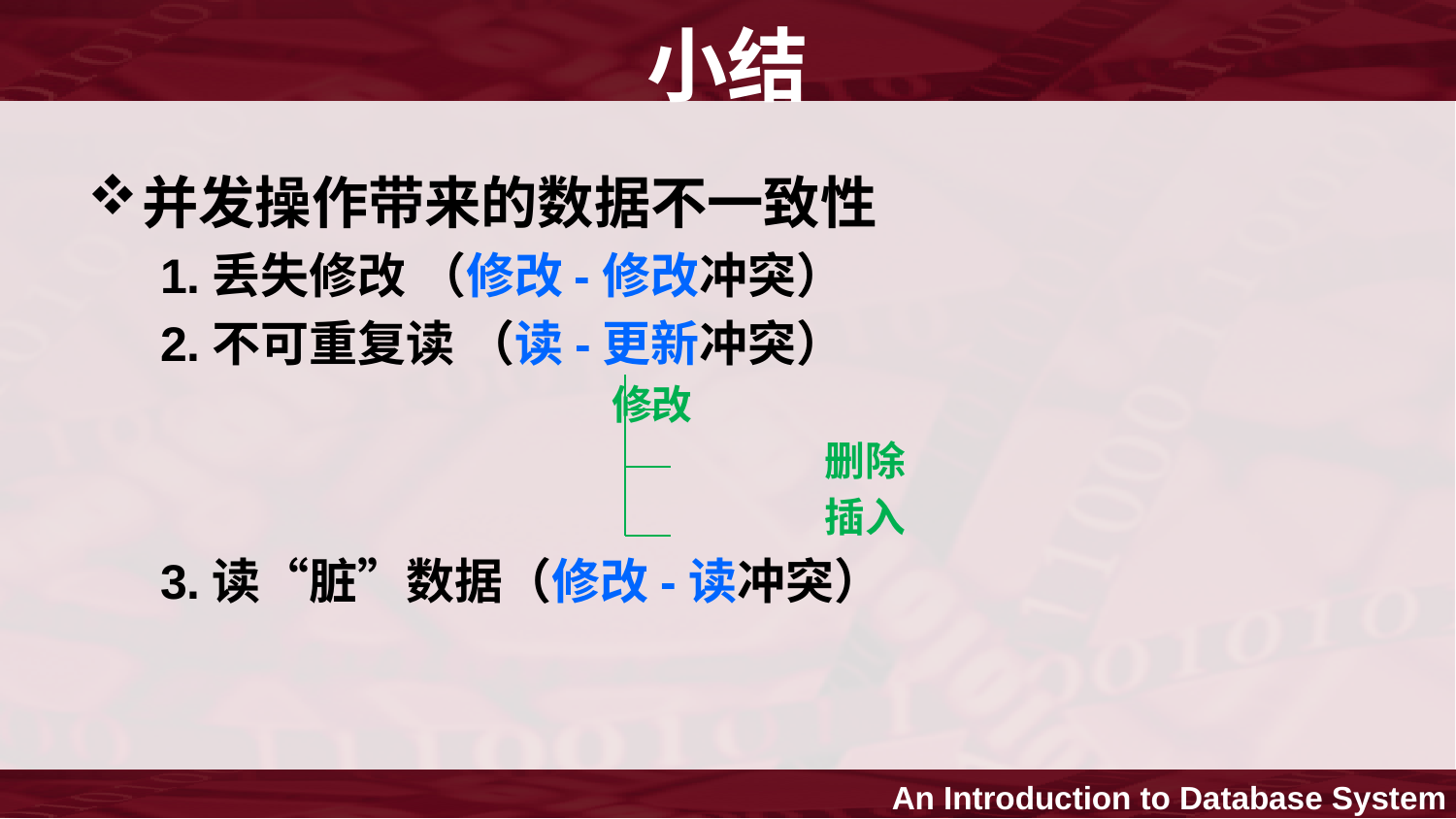

# 小结
并发操作带来的数据不一致性
1.丢失修改 （修改-修改冲突）
2.不可重复读 （读-更新冲突）
                                         修改
				 删除
				 插入
3.读“脏”数据（修改-读冲突）